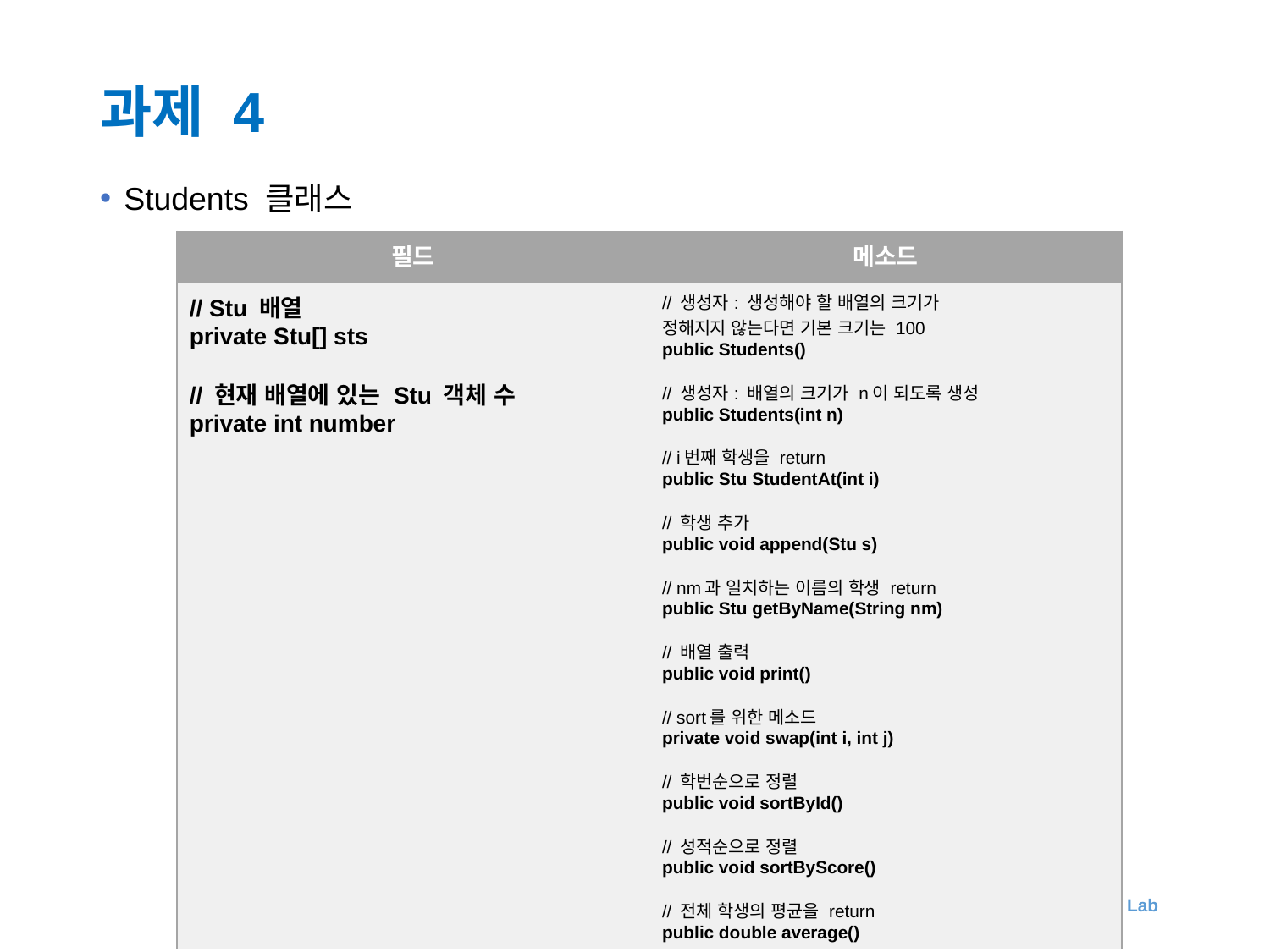

# 과제 4
Students 클래스
| 필드 | 메소드 |
| --- | --- |
| // Stu 배열 private Stu[] sts // 현재 배열에 있는 Stu 객체 수 private int number | // 생성자: 생성해야 할 배열의 크기가 정해지지 않는다면 기본 크기는 100 public Students() // 생성자: 배열의 크기가 n이 되도록 생성 public Students(int n) // i번째 학생을 return public Stu StudentAt(int i) // 학생 추가 public void append(Stu s) // nm과 일치하는 이름의 학생 return public Stu getByName(String nm) // 배열 출력 public void print() // sort를 위한 메소드 private void swap(int i, int j) // 학번순으로 정렬 public void sortById() // 성적순으로 정렬 public void sortByScore() // 전체 학생의 평균을 return public double average() |
Hallym University Embedded System Lab